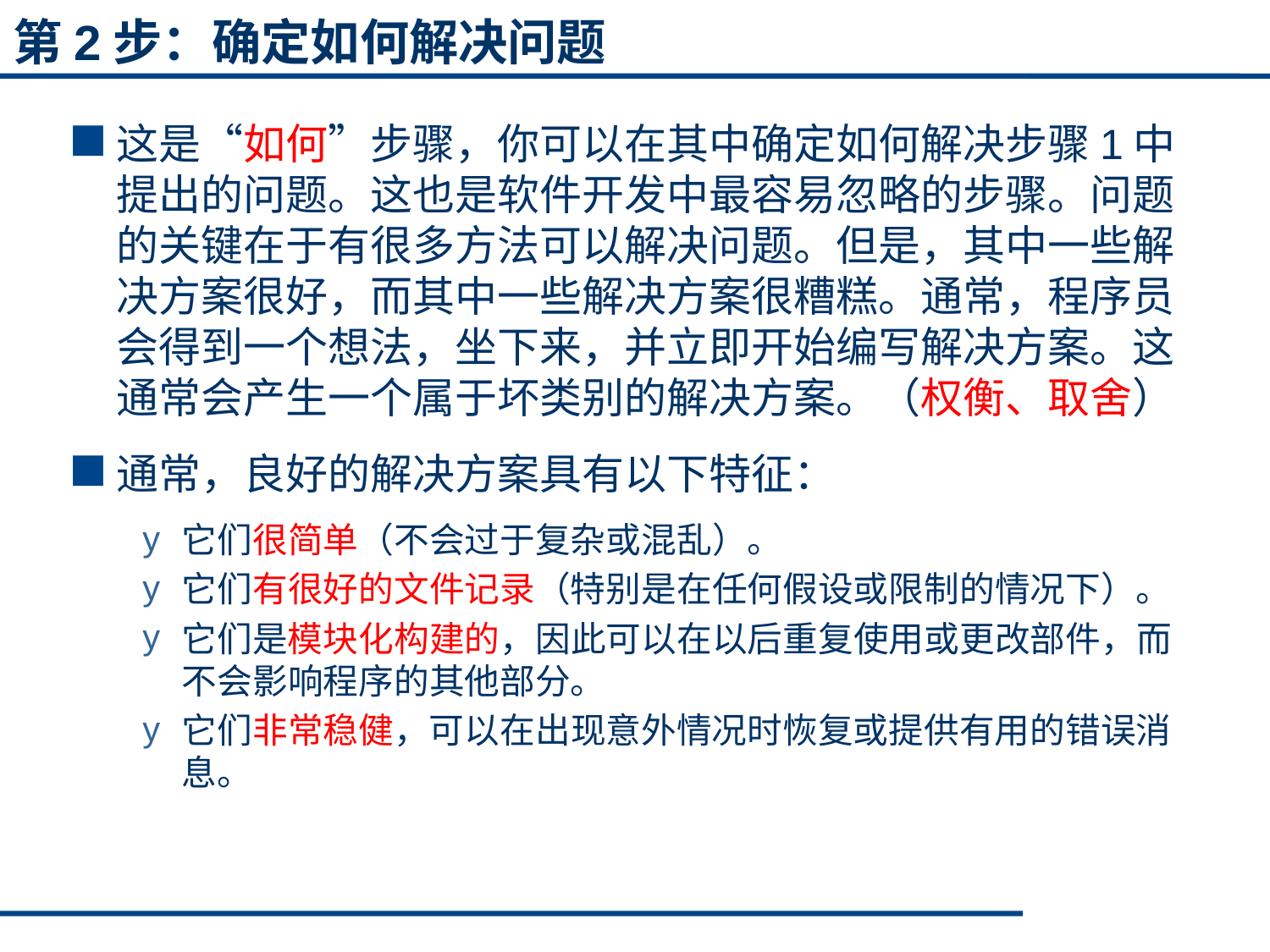

# 第2步：确定如何解决问题
这是“如何”步骤，你可以在其中确定如何解决步骤1中提出的问题。这也是软件开发中最容易忽略的步骤。问题的关键在于有很多方法可以解决问题。但是，其中一些解决方案很好，而其中一些解决方案很糟糕。通常，程序员会得到一个想法，坐下来，并立即开始编写解决方案。这通常会产生一个属于坏类别的解决方案。（权衡、取舍）
通常，良好的解决方案具有以下特征：
它们很简单（不会过于复杂或混乱）。
它们有很好的文件记录（特别是在任何假设或限制的情况下）。
它们是模块化构建的，因此可以在以后重复使用或更改部件，而不会影响程序的其他部分。
它们非常稳健，可以在出现意外情况时恢复或提供有用的错误消息。